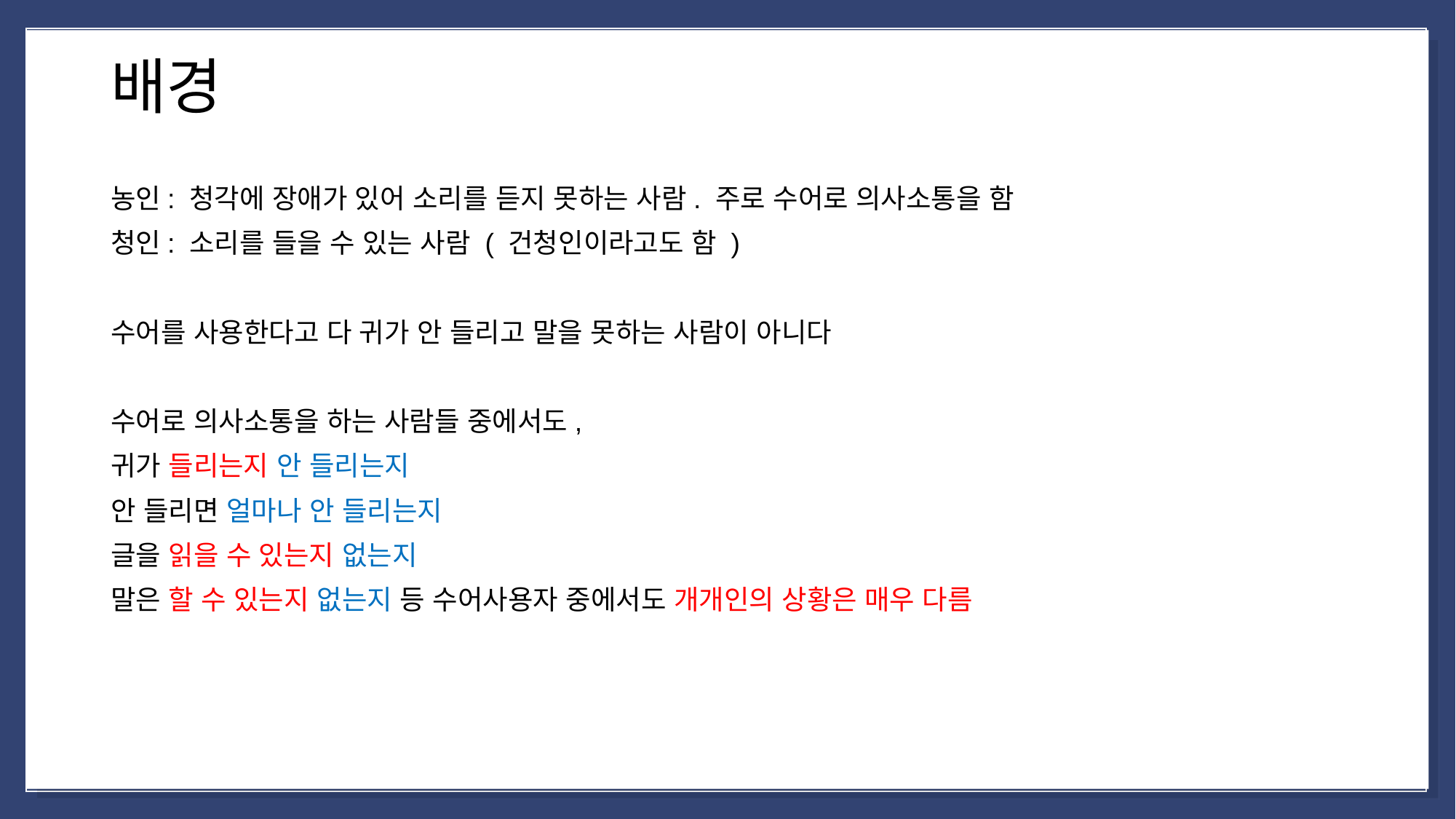

배경
1. 제목을 입력하세요

농인: 청각에 장애가 있어 소리를 듣지 못하는 사람. 주로 수어로 의사소통을 함
청인: 소리를 들을 수 있는 사람 ( 건청인이라고도 함 )

수어를 사용한다고 다 귀가 안 들리고 말을 못하는 사람이 아니다

수어로 의사소통을 하는 사람들 중에서도,
귀가 들리는지 안 들리는지
안 들리면 얼마나 안 들리는지
글을 읽을 수 있는지 없는지
말은 할 수 있는지 없는지 등 수어사용자 중에서도 개개인의 상황은 매우 다름